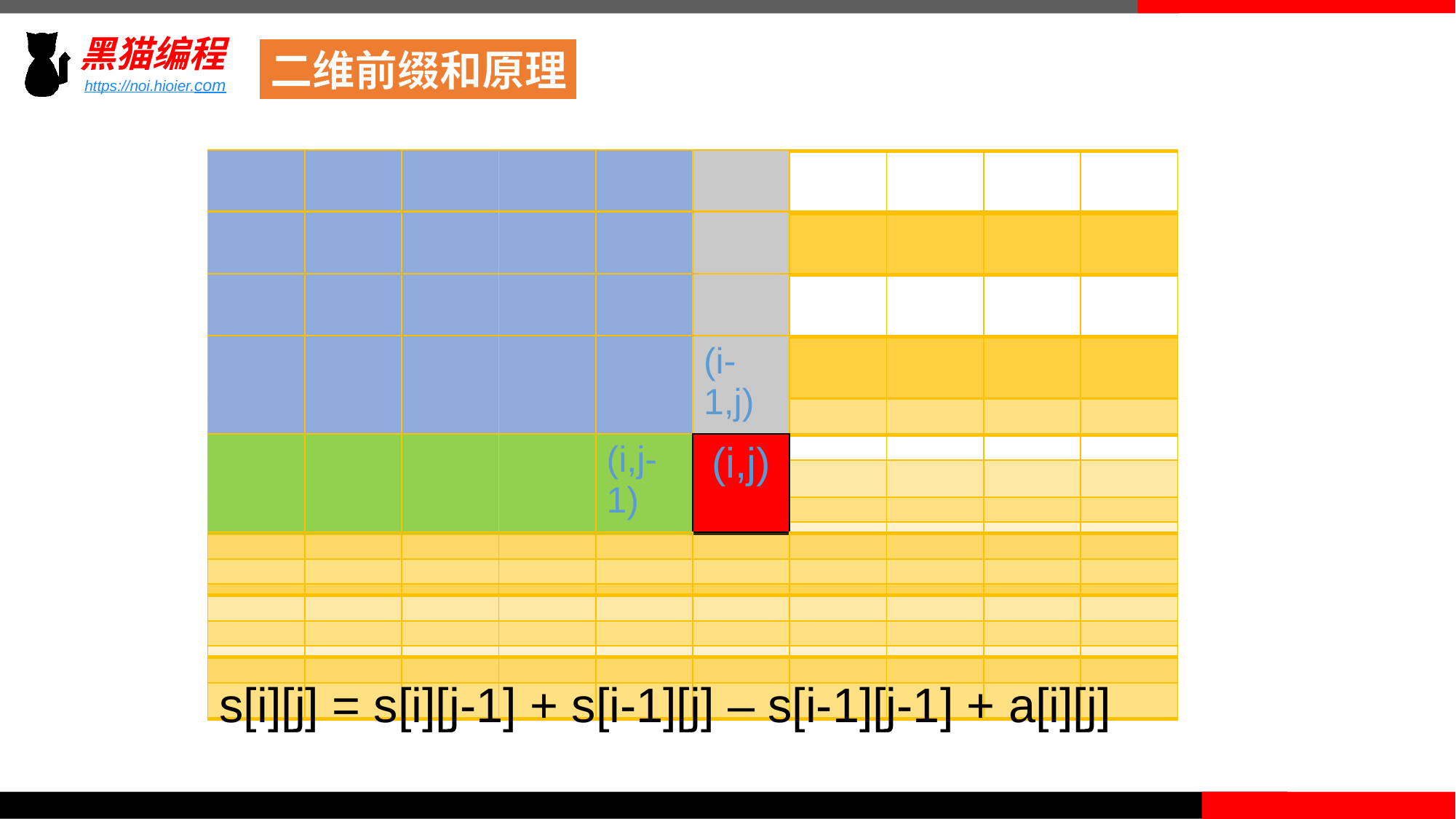

二维前缀和原理
|  |  |  |  |  |  |  |  |  |  |
| --- | --- | --- | --- | --- | --- | --- | --- | --- | --- |
|  |  |  |  |  |  |  |  |  |  |
|  |  |  |  |  |  |  |  |  |  |
|  |  |  |  |  | (i-1,j) |  |  |  |  |
|  |  |  |  | (i,j-1) | (i,j) |  |  |  |  |
|  |  |  |  |  |  |  |  |  |  |
|  |  |  |  |  |  |  |  |  |  |
|  |  |  |  |  |  |  |  |  |  |
|  |  |  |  |  |  |  |  |  |  |
| --- | --- | --- | --- | --- | --- | --- | --- | --- | --- |
|  |  |  |  |  |  |  |  |  |  |
|  |  |  |  |  |  |  |  |  |  |
|  |  |  |  |  |  |  |  |  |  |
|  |  |  |  |  |  |  |  |  |  |
|  |  |  |  |  |  |  |  |  |  |
|  |  |  |  |  |  |  |  |  |  |
|  |  |  |  |  |  |  |  |  |  |
|  |  |  |  |  |  |  |  |  |  |
| --- | --- | --- | --- | --- | --- | --- | --- | --- | --- |
|  |  |  |  |  |  |  |  |  |  |
|  |  |  |  |  |  |  |  |  |  |
|  |  |  |  |  |  |  |  |  |  |
|  |  |  |  |  | (i,j) |  |  |  |  |
|  |  |  |  |  |  |  |  |  |  |
|  |  |  |  |  |  |  |  |  |  |
|  |  |  |  |  |  |  |  |  |  |
|  |  |  |  |  |  |  |  |  |  |
| --- | --- | --- | --- | --- | --- | --- | --- | --- | --- |
|  |  |  |  |  |  |  |  |  |  |
|  |  |  |  |  |  |  |  |  |  |
|  |  |  |  |  | (i-1,j) |  |  |  |  |
|  |  |  |  | (i,j-1) | (i,j) |  |  |  |  |
|  |  |  |  |  |  |  |  |  |  |
|  |  |  |  |  |  |  |  |  |  |
|  |  |  |  |  |  |  |  |  |  |
|  |  |  |  |  |  |  |  |  |  |
| --- | --- | --- | --- | --- | --- | --- | --- | --- | --- |
|  |  |  |  |  |  |  |  |  |  |
|  |  |  |  |  |  |  |  |  |  |
|  |  |  |  |  |  |  |  |  |  |
|  |  |  |  | (i,j-1) | (i,j) |  |  |  |  |
|  |  |  |  |  |  |  |  |  |  |
|  |  |  |  |  |  |  |  |  |  |
|  |  |  |  |  |  |  |  |  |  |
|  |  |  |  |  |  |  |  |  |  |
| --- | --- | --- | --- | --- | --- | --- | --- | --- | --- |
|  |  |  |  |  |  |  |  |  |  |
|  |  |  |  |  |  |  |  |  |  |
|  |  |  |  |  | (i-1,j) |  |  |  |  |
|  |  |  |  | (i,j-1) | (i,j) |  |  |  |  |
|  |  |  |  |  |  |  |  |  |  |
|  |  |  |  |  |  |  |  |  |  |
|  |  |  |  |  |  |  |  |  |  |
s[i][j] = s[i][j-1] + s[i-1][j] – s[i-1][j-1] + a[i][j]